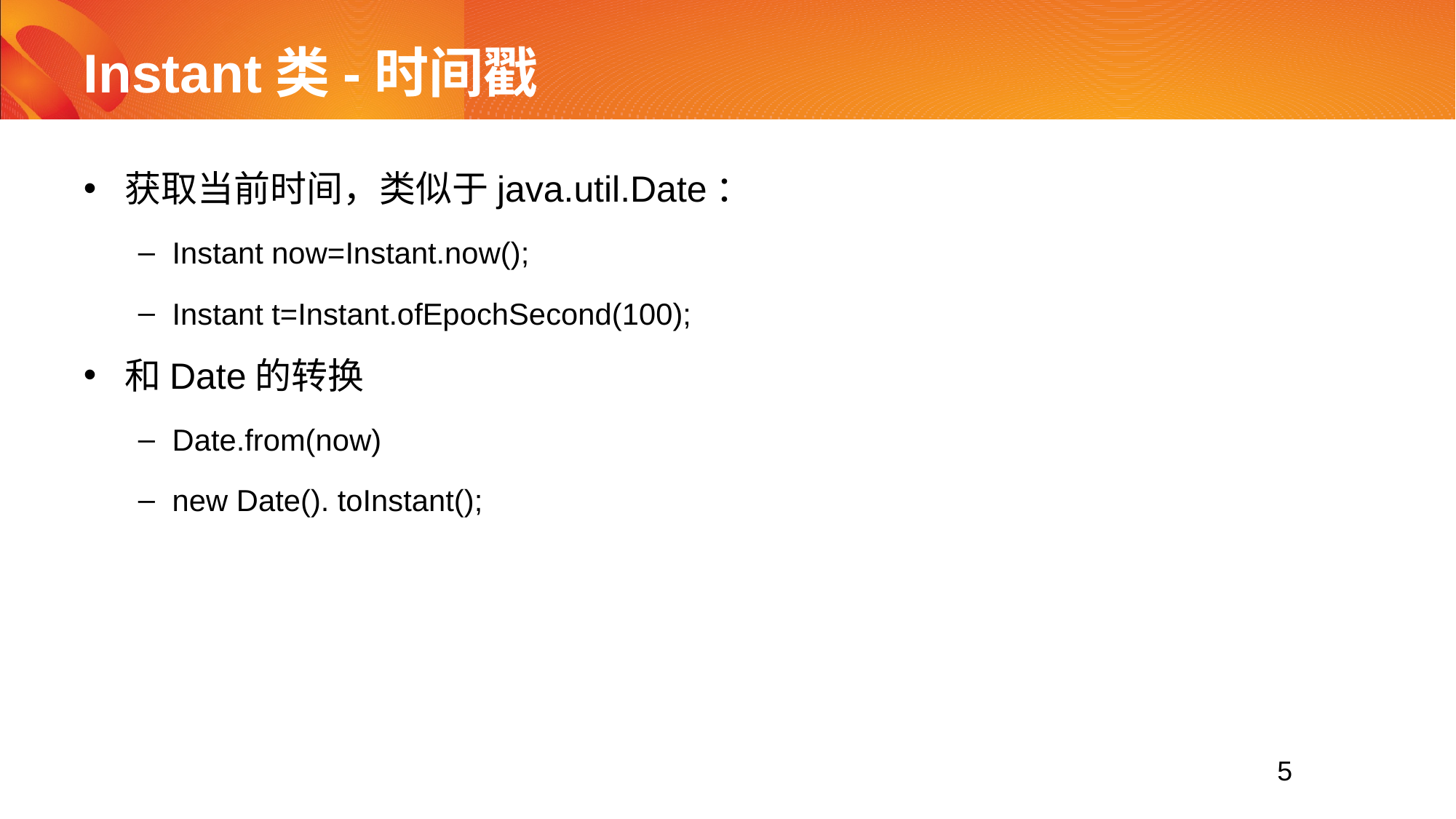

# Instant类-时间戳
获取当前时间，类似于java.util.Date：
Instant now=Instant.now();
Instant t=Instant.ofEpochSecond(100);
和Date的转换
Date.from(now)
new Date(). toInstant();